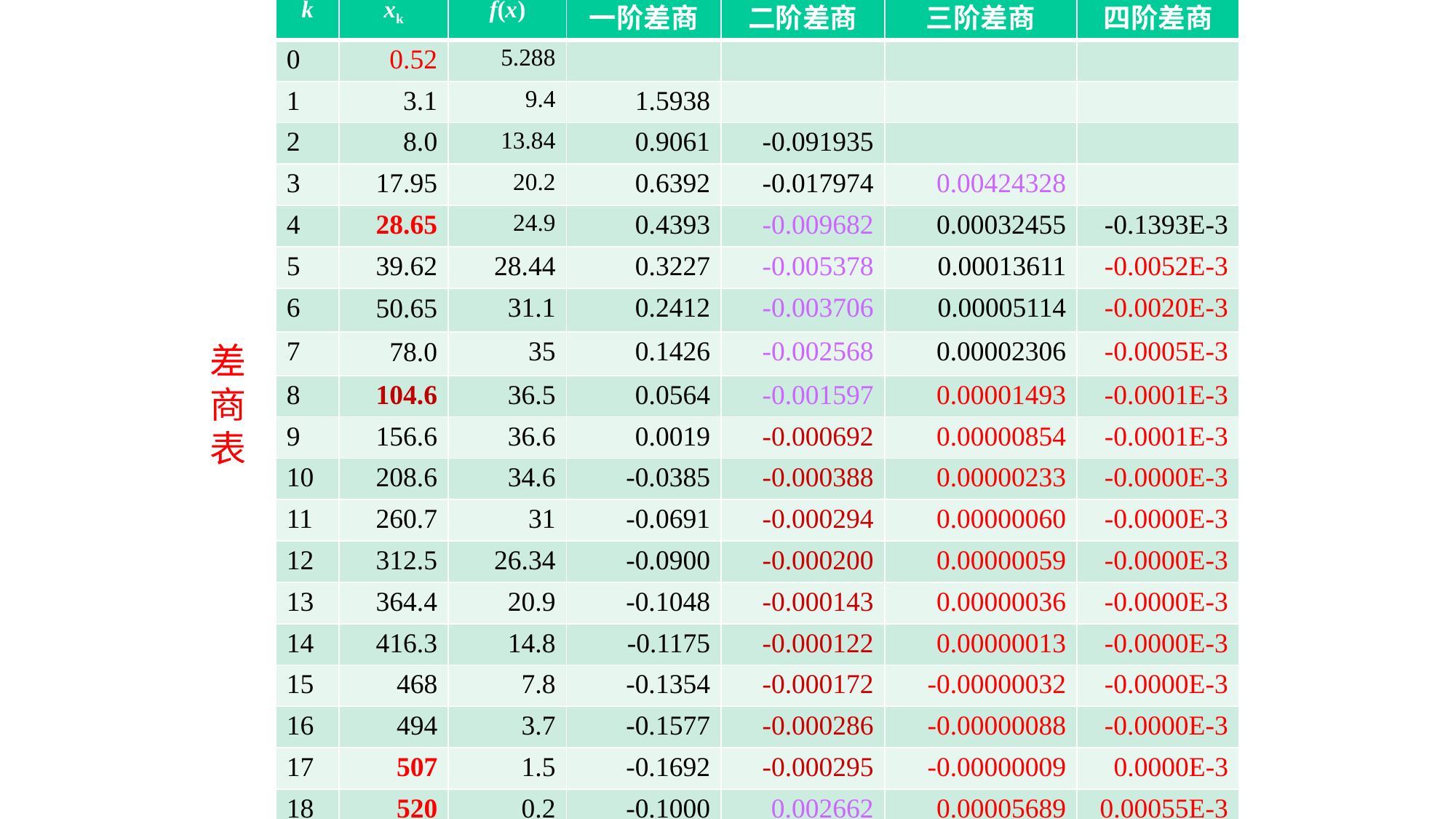

| k | xk | f(x) | 一阶差商 | 二阶差商 | 三阶差商 | 四阶差商 |
| --- | --- | --- | --- | --- | --- | --- |
| 0 | 0.52 | 5.288 |  |  |  |  |
| 1 | 3.1 | 9.4 | 1.5938 |  |  |  |
| 2 | 8.0 | 13.84 | 0.9061 | -0.091935 |  |  |
| 3 | 17.95 | 20.2 | 0.6392 | -0.017974 | 0.00424328 |  |
| 4 | 28.65 | 24.9 | 0.4393 | -0.009682 | 0.00032455 | -0.1393E-3 |
| 5 | 39.62 | 28.44 | 0.3227 | -0.005378 | 0.00013611 | -0.0052E-3 |
| 6 | 50.65 | 31.1 | 0.2412 | -0.003706 | 0.00005114 | -0.0020E-3 |
| 7 | 78.0 | 35 | 0.1426 | -0.002568 | 0.00002306 | -0.0005E-3 |
| 8 | 104.6 | 36.5 | 0.0564 | -0.001597 | 0.00001493 | -0.0001E-3 |
| 9 | 156.6 | 36.6 | 0.0019 | -0.000692 | 0.00000854 | -0.0001E-3 |
| 10 | 208.6 | 34.6 | -0.0385 | -0.000388 | 0.00000233 | -0.0000E-3 |
| 11 | 260.7 | 31 | -0.0691 | -0.000294 | 0.00000060 | -0.0000E-3 |
| 12 | 312.5 | 26.34 | -0.0900 | -0.000200 | 0.00000059 | -0.0000E-3 |
| 13 | 364.4 | 20.9 | -0.1048 | -0.000143 | 0.00000036 | -0.0000E-3 |
| 14 | 416.3 | 14.8 | -0.1175 | -0.000122 | 0.00000013 | -0.0000E-3 |
| 15 | 468 | 7.8 | -0.1354 | -0.000172 | -0.00000032 | -0.0000E-3 |
| 16 | 494 | 3.7 | -0.1577 | -0.000286 | -0.00000088 | -0.0000E-3 |
| 17 | 507 | 1.5 | -0.1692 | -0.000295 | -0.00000009 | 0.0000E-3 |
| 18 | 520 | 0.2 | -0.1000 | 0.002662 | 0.00005689 | 0.00055E-3 |
差商表